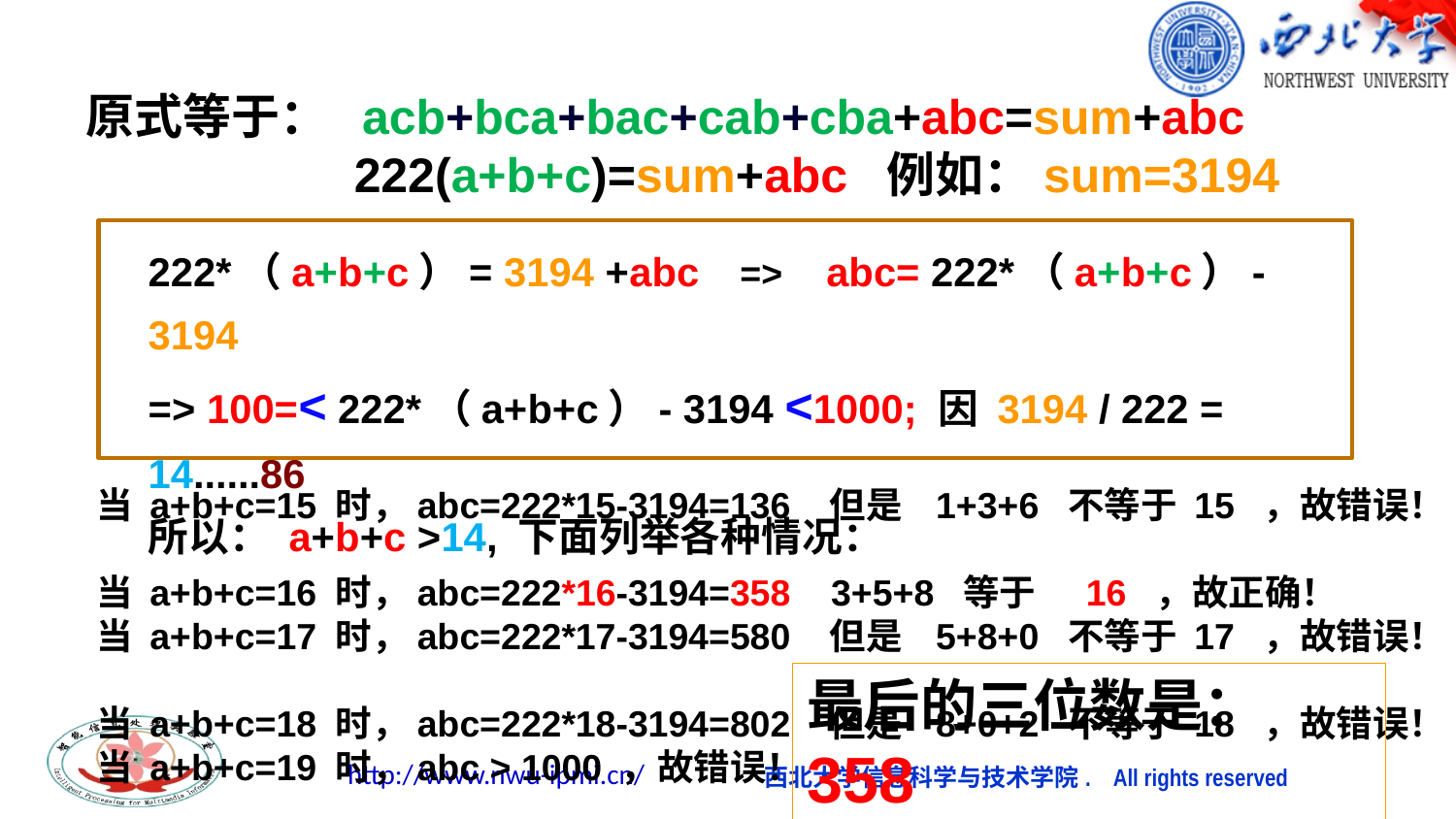

原式等于：  acb+bca+bac+cab+cba+abc=sum+abc
	         222(a+b+c)=sum+abc  例如：sum=3194

222*（a+b+c）= 3194 +abc    =>    abc= 222*（a+b+c）- 3194
=> 100=< 222*（a+b+c）- 3194 <1000; 因 3194 / 222 = 14......86
所以： a+b+c >14, 下面列举各种情况：
       当 a+b+c=15 时，abc=222*15-3194=136   但是   1+3+6  不等于 15  ，故错误！
       当 a+b+c=16 时，abc=222*16-3194=358    3+5+8  等于     16  ，故正确！
       当 a+b+c=17 时，abc=222*17-3194=580   但是   5+8+0  不等于 17  ，故错误！
       当 a+b+c=18 时，abc=222*18-3194=802   但是   8+0+2  不等于 18  ，故错误！
       当 a+b+c=19 时，abc > 1000 ，故错误！
最后的三位数是：358